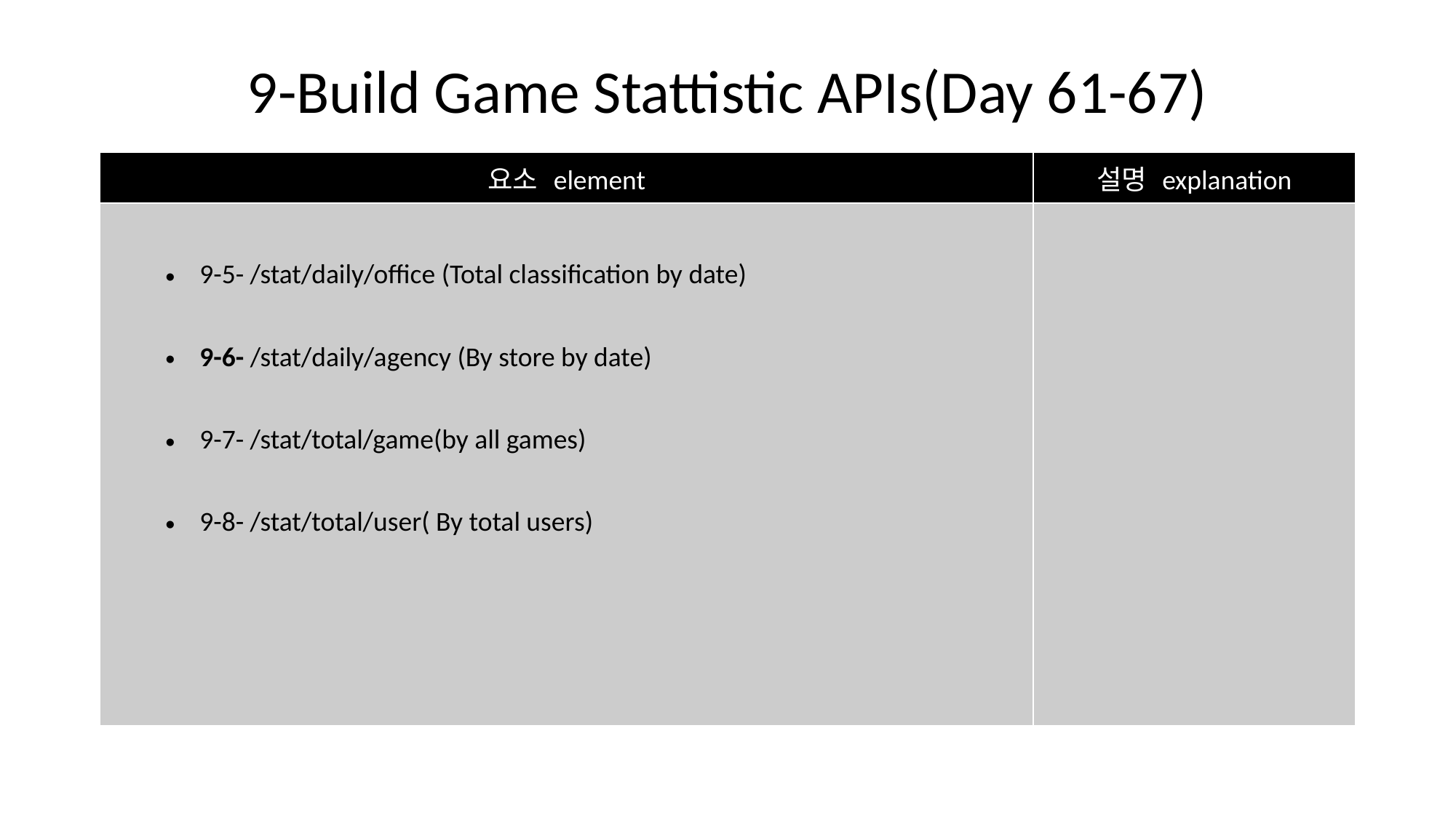

# 9-Build Game Stattistic APIs(Day 61-67)
| 요소 element | 설명 explanation |
| --- | --- |
| 9-5- /stat/daily/office (Total classification by date) 9-6- /stat/daily/agency (By store by date) 9-7- /stat/total/game(by all games) 9-8- /stat/total/user( By total users) |  |